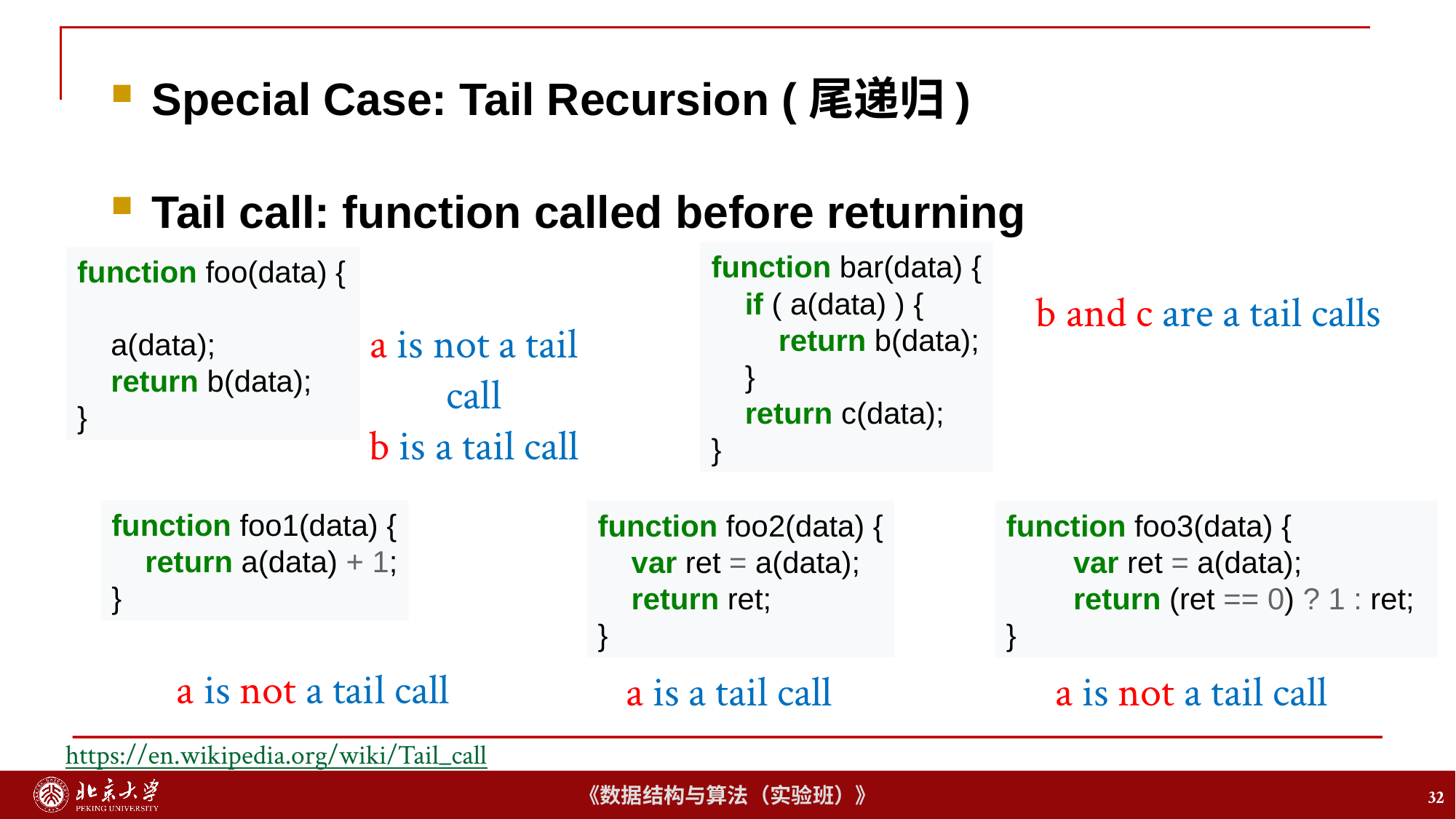

Tail call: function called before returning
Special Case: Tail Recursion (尾递归)
function bar(data) {
    if ( a(data) ) {
        return b(data);
    }
    return c(data);
}
function foo(data) {
    a(data);
    return b(data);
}
b and c are a tail calls
a is not a tail call
b is a tail call
function foo3(data) {
        var ret = a(data);
        return (ret == 0) ? 1 : ret;
}
function foo1(data) {
    return a(data) + 1;
}
function foo2(data) {
    var ret = a(data);
    return ret;
}
a is not a tail call
a is a tail call
a is not a tail call
https://en.wikipedia.org/wiki/Tail_call
32